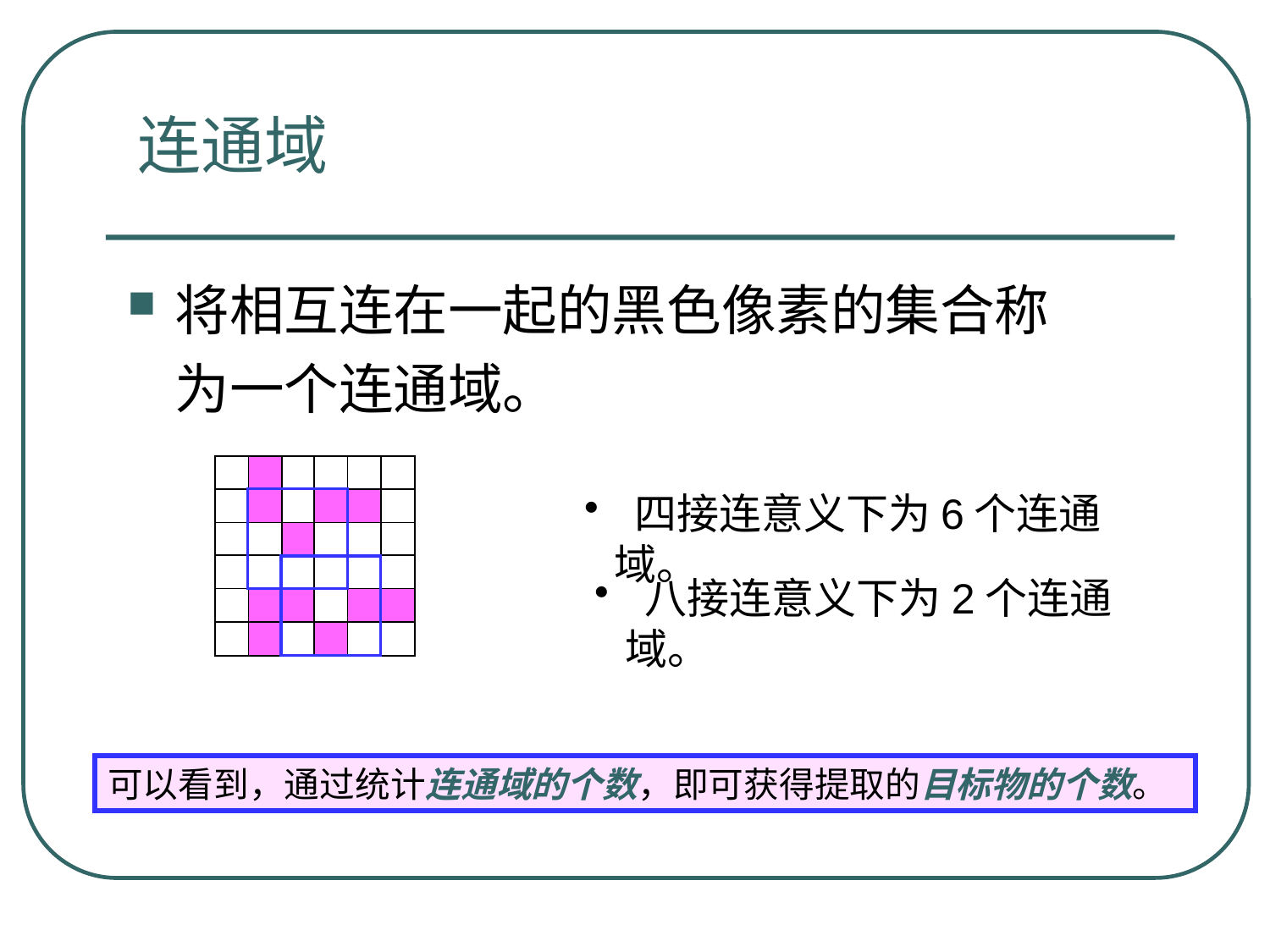

# 连通域
将相互连在一起的黑色像素的集合称为一个连通域。

 四接连意义下为6个连通域。

 八接连意义下为2个连通域。
可以看到，通过统计连通域的个数，即可获得提取的目标物的个数。